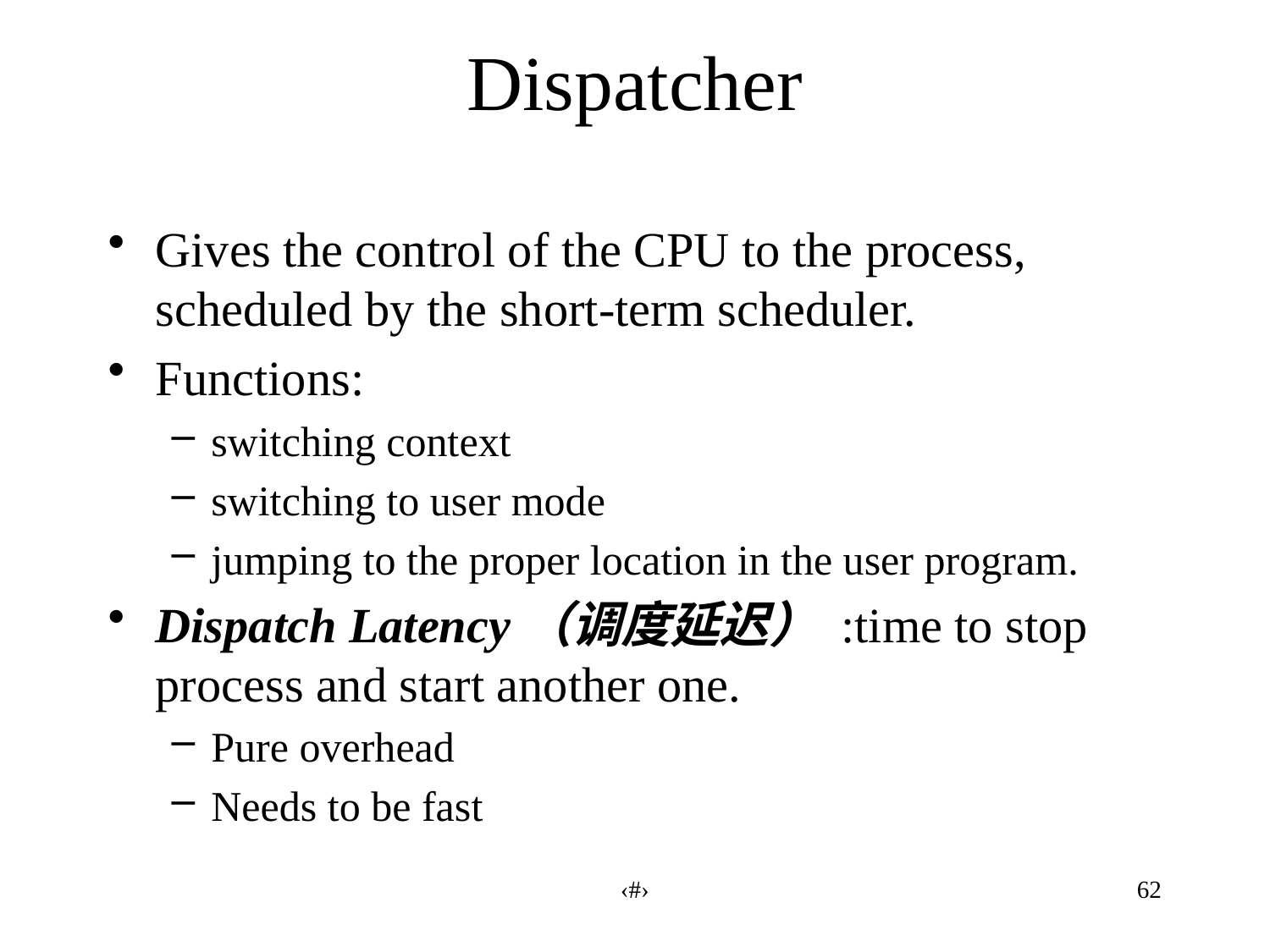

# Dispatcher
Gives the control of the CPU to the process, scheduled by the short-term scheduler.
Functions:
switching context
switching to user mode
jumping to the proper location in the user program.
Dispatch Latency（调度延迟） :time to stop process and start another one.
Pure overhead
Needs to be fast

‹#›
62